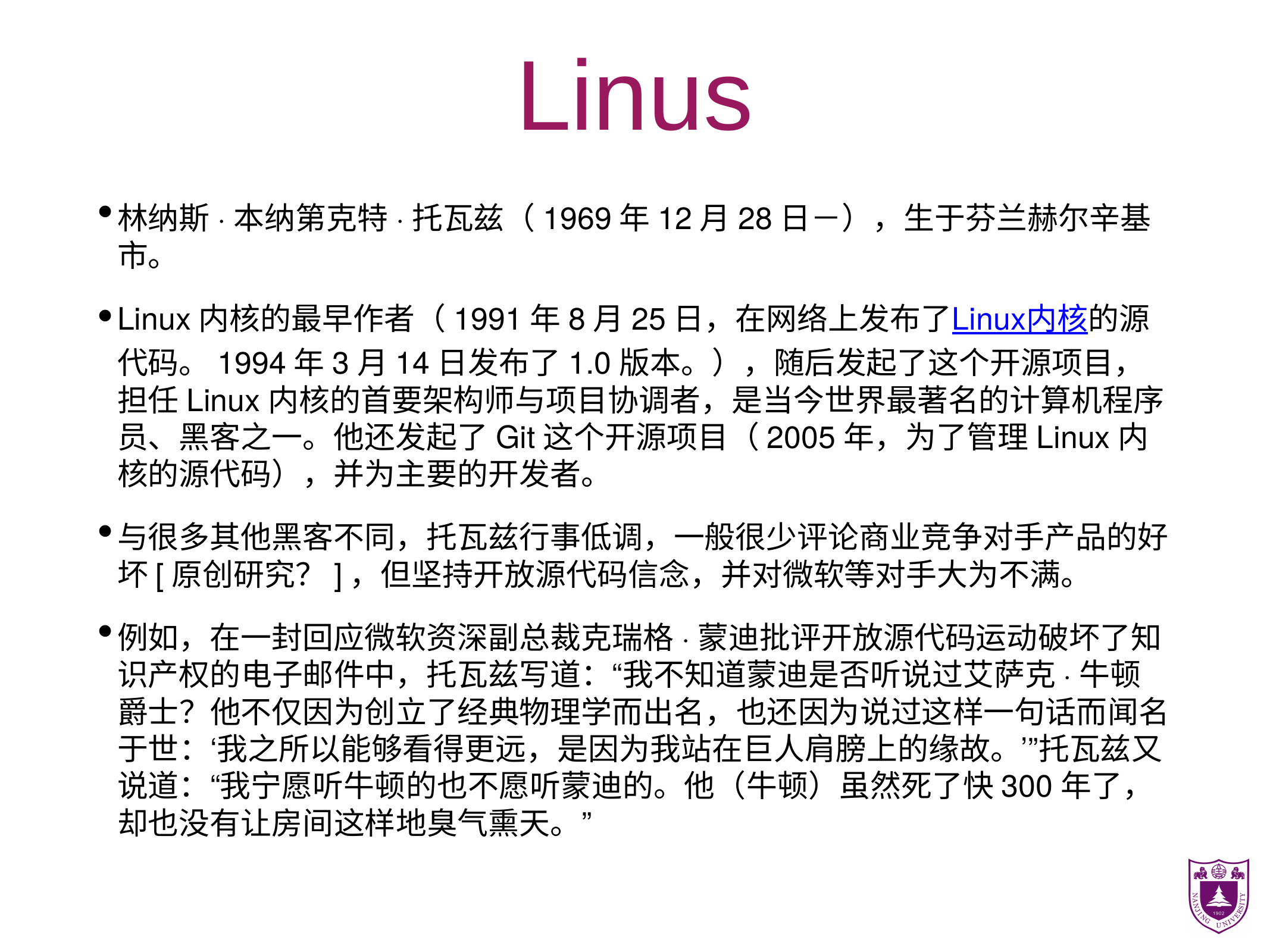

# Linus
林纳斯·本纳第克特·托瓦兹（1969年12月28日－），生于芬兰赫尔辛基市。
Linux内核的最早作者（1991年8月25日，在网络上发布了Linux内核的源代码。1994年3月14日发布了1.0版本。），随后发起了这个开源项目，担任Linux内核的首要架构师与项目协调者，是当今世界最著名的计算机程序员、黑客之一。他还发起了Git这个开源项目（2005年，为了管理Linux内核的源代码），并为主要的开发者。
与很多其他黑客不同，托瓦兹行事低调，一般很少评论商业竞争对手产品的好坏[原创研究？]，但坚持开放源代码信念，并对微软等对手大为不满。
例如，在一封回应微软资深副总裁克瑞格·蒙迪批评开放源代码运动破坏了知识产权的电子邮件中，托瓦兹写道：“我不知道蒙迪是否听说过艾萨克·牛顿爵士？他不仅因为创立了经典物理学而出名，也还因为说过这样一句话而闻名于世：‘我之所以能够看得更远，是因为我站在巨人肩膀上的缘故。’”托瓦兹又说道：“我宁愿听牛顿的也不愿听蒙迪的。他（牛顿）虽然死了快300年了，却也没有让房间这样地臭气熏天。”